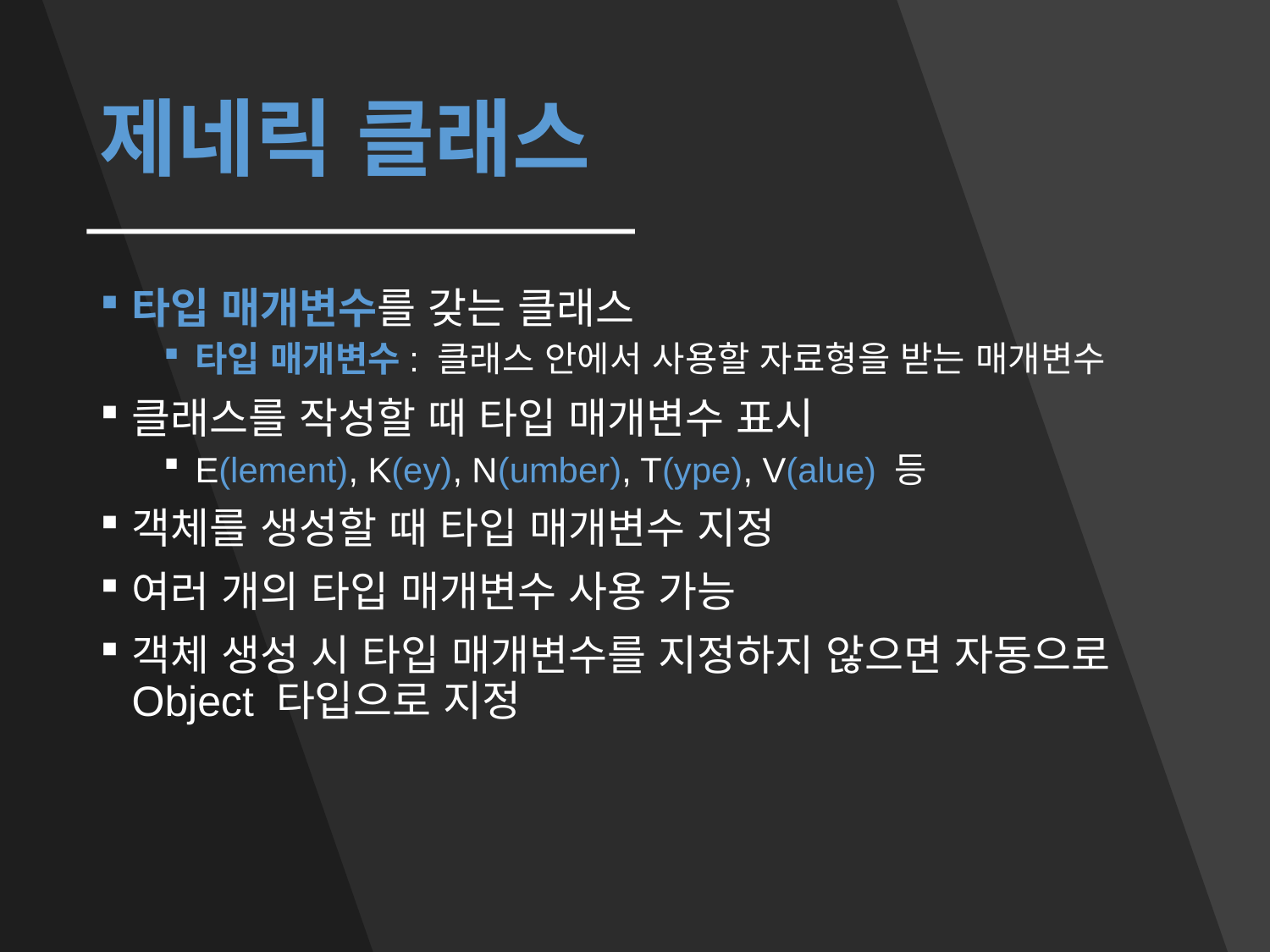

# 제네릭 클래스

타입 매개변수를 갖는 클래스
타입 매개변수: 클래스 안에서 사용할 자료형을 받는 매개변수
클래스를 작성할 때 타입 매개변수 표시
E(lement), K(ey), N(umber), T(ype), V(alue) 등
객체를 생성할 때 타입 매개변수 지정
여러 개의 타입 매개변수 사용 가능
객체 생성 시 타입 매개변수를 지정하지 않으면 자동으로 Object 타입으로 지정